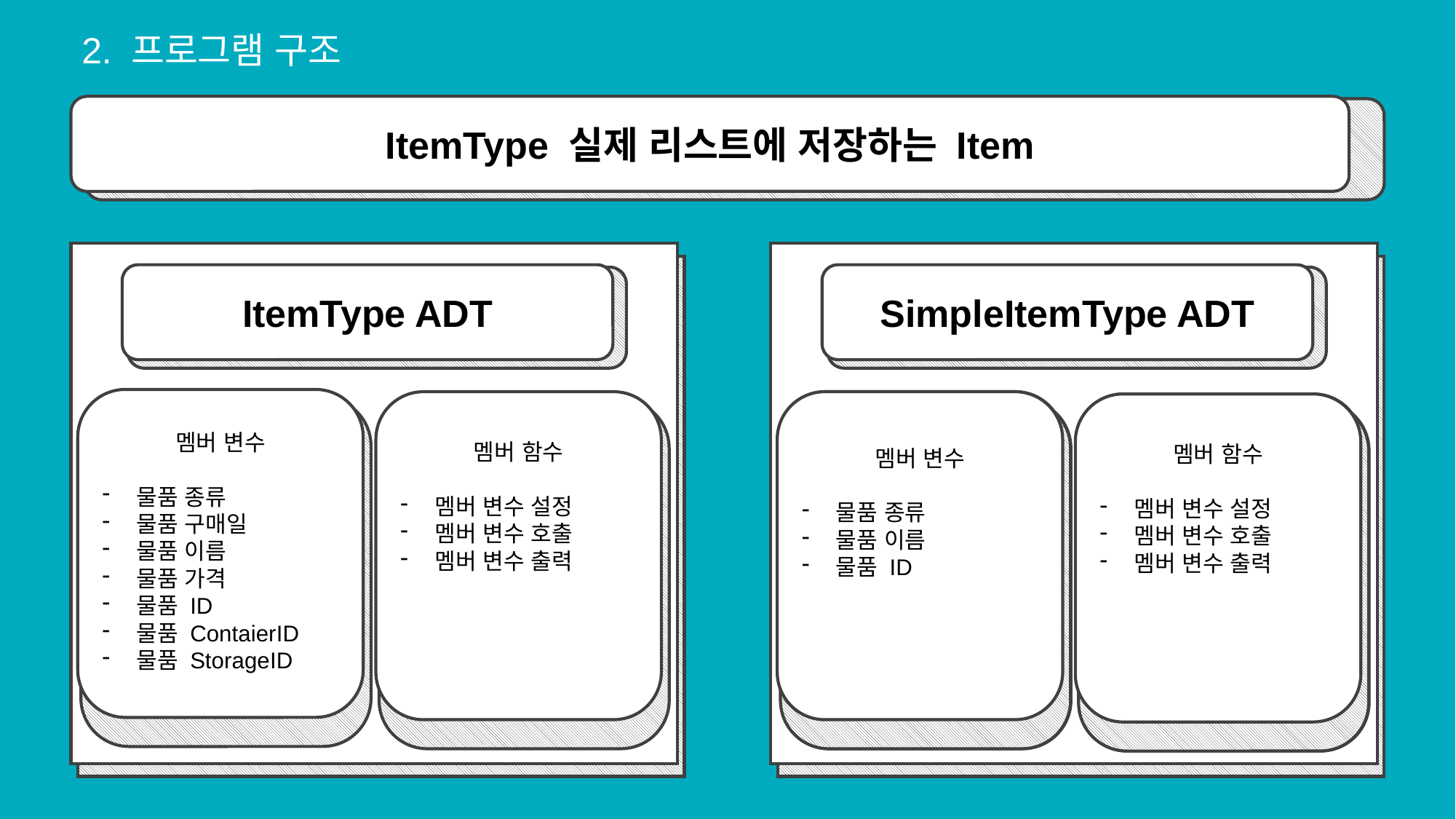

2. 프로그램 구조
ItemType 실제 리스트에 저장하는 Item

ADT
-

ItemType ADT

SimpleItemType ADT

멤버 변수

물품 종류
물품 구매일
물품 이름
물품 가격
물품 ID
물품 ContaierID
물품 StorageID

멤버 함수

멤버 변수 설정
멤버 변수 호출
멤버 변수 출력

멤버 변수

물품 종류
물품 이름
물품 ID

멤버 함수

멤버 변수 설정
멤버 변수 호출
멤버 변수 출력

DoublyLinkedList

임시저장소이므로 검색보다는 삽입과 삭제의 기능이 주가 됨.